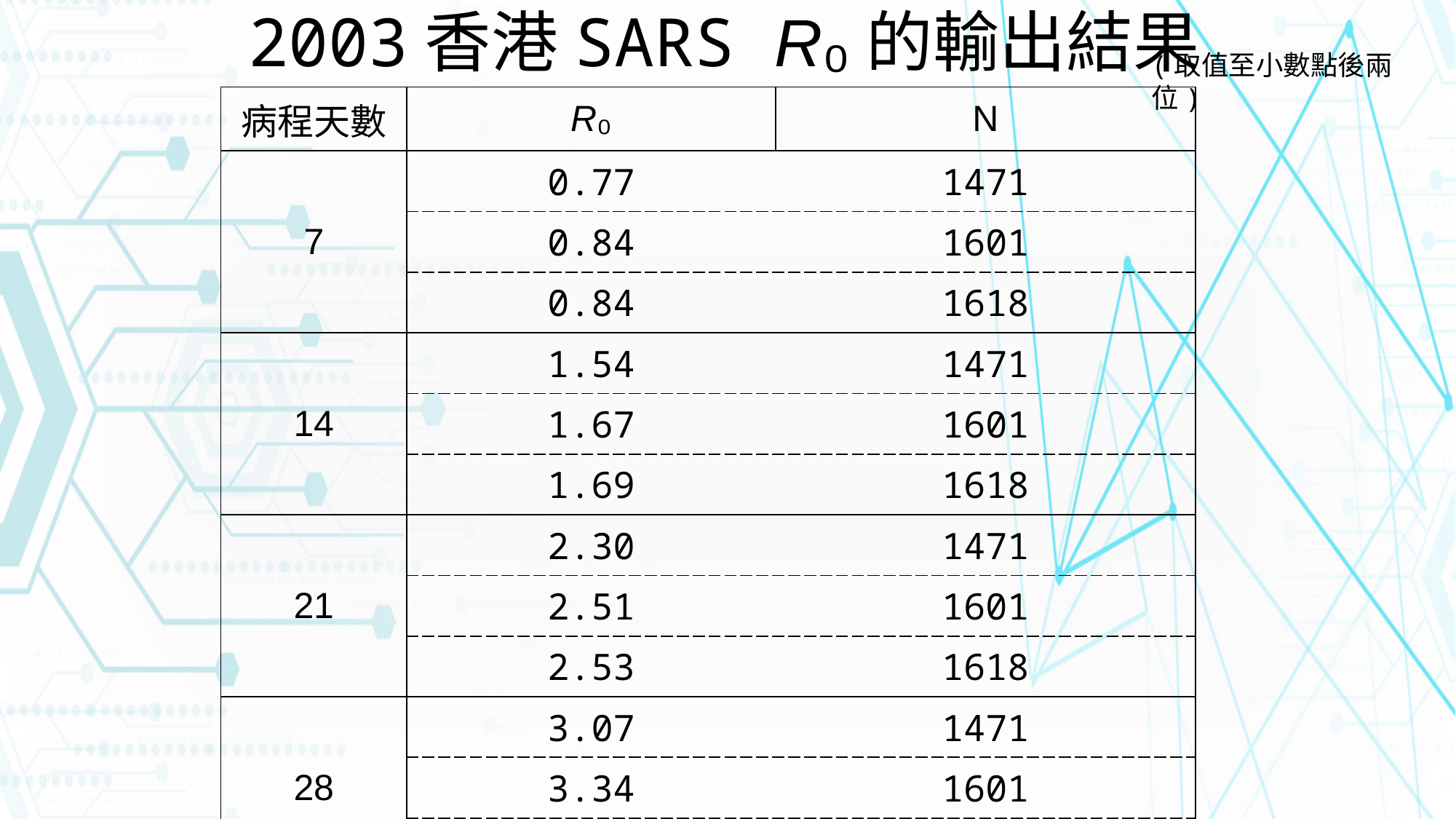

2003香港SARS R₀的輸出結果
(取值至小數點後兩位)
| 病程天數 | R₀ | N |
| --- | --- | --- |
| 7 | 0.77 | 1471 |
|  | 0.84 | 1601 |
|  | 0.84 | 1618 |
| 14 | 1.54 | 1471 |
|  | 1.67 | 1601 |
|  | 1.69 | 1618 |
| 21 | 2.30 | 1471 |
|  | 2.51 | 1601 |
|  | 2.53 | 1618 |
| 28 | 3.07 | 1471 |
|  | 3.34 | 1601 |
|  | 3.38 | 1618 |